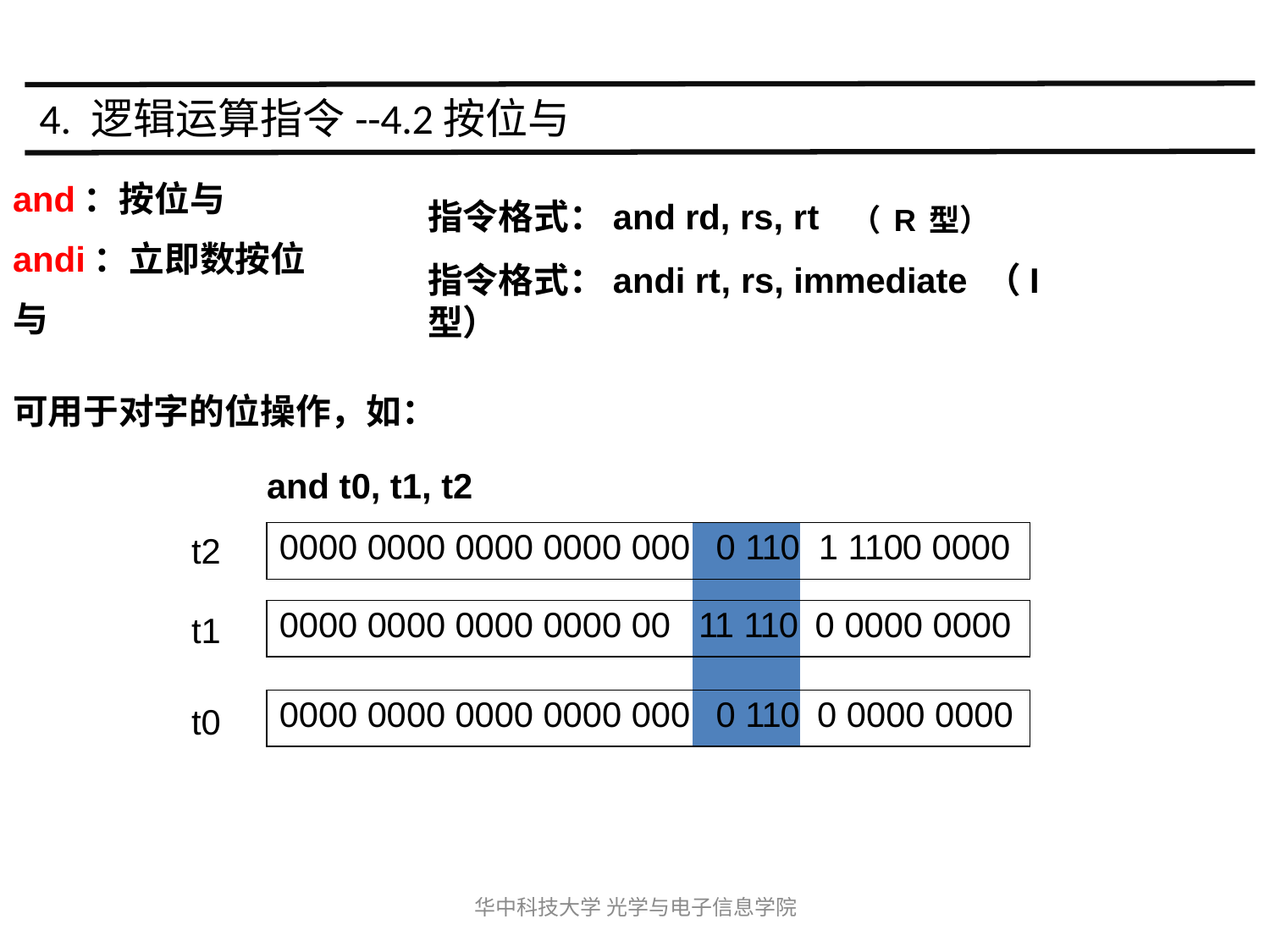

华中科技大学光学与电子信息学院
# 4. 逻辑运算指令--4.2按位与
指令格式：and rd, rs, rt	（R型）
指令格式：andi rt, rs, immediate （I型）
and：按位与 andi：立即数按位与
可用于对字的位操作，如：
and t0, t1, t2
t2

t1

t0
| 0000 0000 0000 0000 000 | 0 110 | 1 1100 0000 |
| --- | --- | --- |
|  |  |  |
| 0000 0000 0000 0000 00 | 11 110 | 0 0000 0000 |
|  |  |  |
| 0000 0000 0000 0000 000 | 0 110 | 0 0000 0000 |